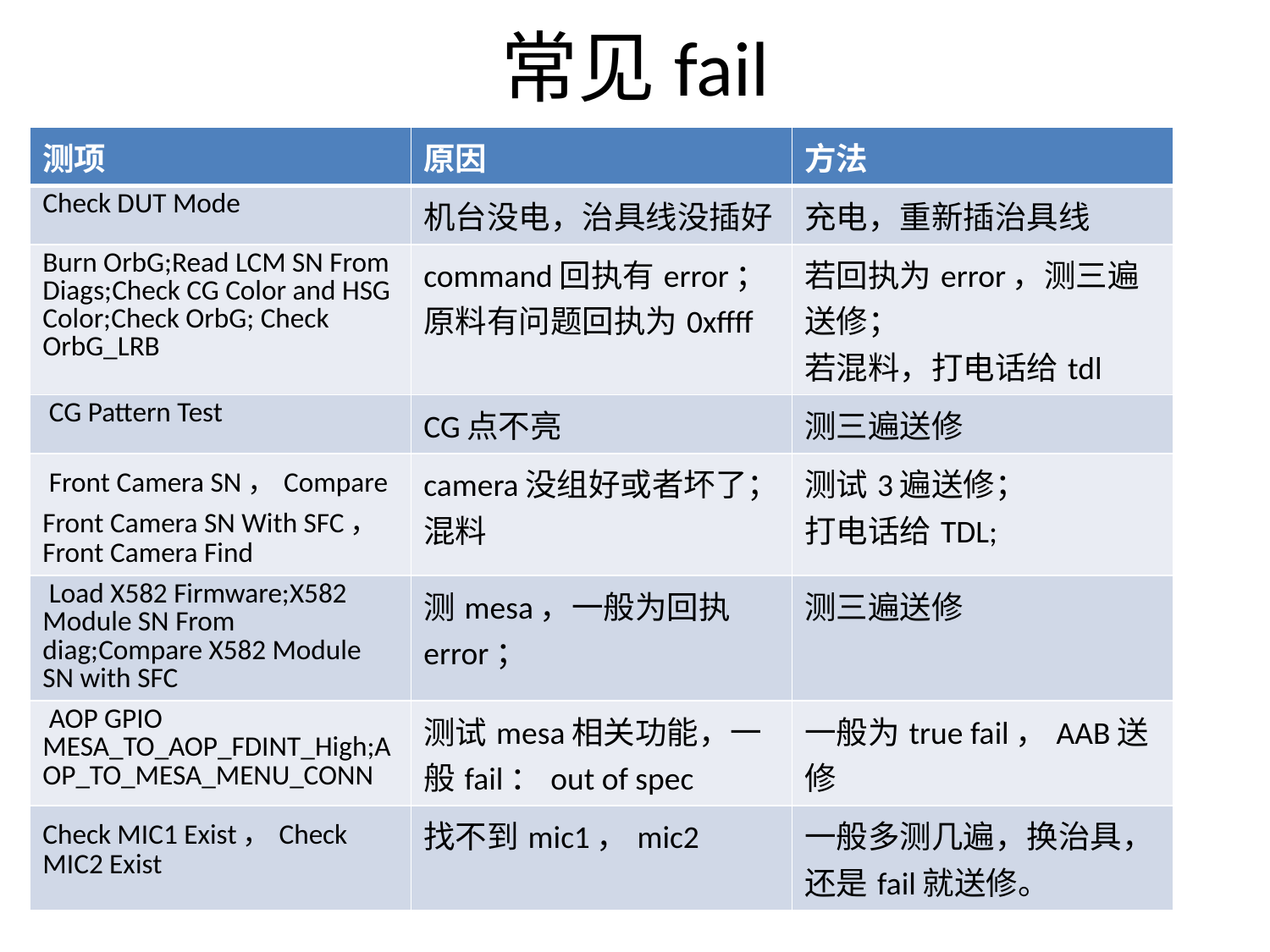

# 常见fail
| 测项 | 原因 | 方法 |
| --- | --- | --- |
| Check DUT Mode | 机台没电，治具线没插好 | 充电，重新插治具线 |
| Burn OrbG;Read LCM SN From Diags;Check CG Color and HSG Color;Check OrbG; Check OrbG\_LRB | command回执有error； 原料有问题回执为0xffff | 若回执为error，测三遍送修； 若混料，打电话给tdl |
| CG Pattern Test | CG点不亮 | 测三遍送修 |
| Front Camera SN，Compare Front Camera SN With SFC，Front Camera Find | camera没组好或者坏了；混料 | 测试3遍送修； 打电话给TDL; |
| Load X582 Firmware;X582 Module SN From diag;Compare X582 Module SN with SFC | 测mesa，一般为回执error； | 测三遍送修 |
| AOP GPIO MESA\_TO\_AOP\_FDINT\_High;AOP\_TO\_MESA\_MENU\_CONN | 测试mesa相关功能，一般fail：out of spec | 一般为true fail，AAB送修 |
| Check MIC1 Exist，Check MIC2 Exist | 找不到mic1，mic2 | 一般多测几遍，换治具，还是fail就送修。 |